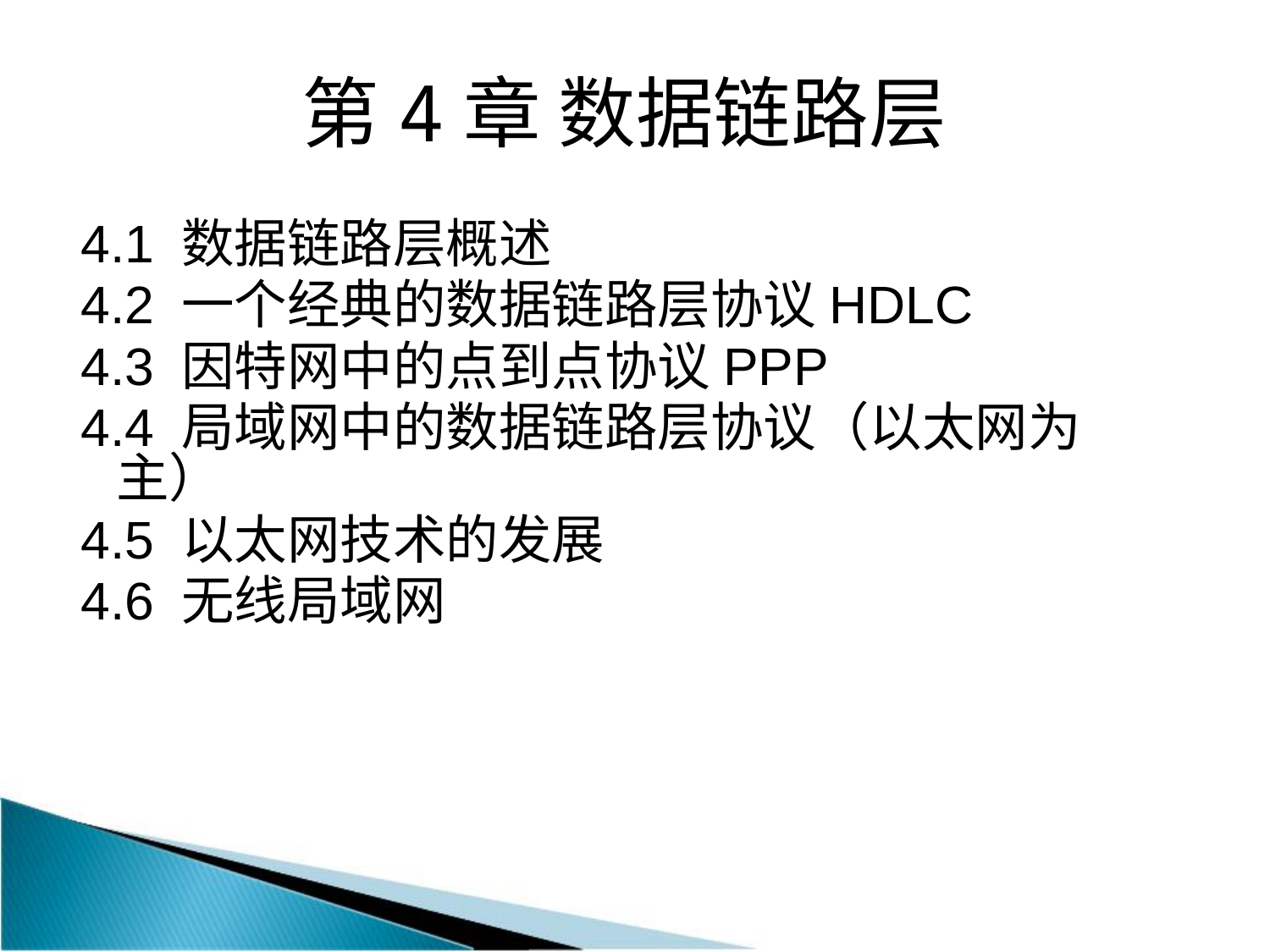

第4章 数据链路层
4.1 数据链路层概述
4.2 一个经典的数据链路层协议HDLC
4.3 因特网中的点到点协议PPP
4.4 局域网中的数据链路层协议（以太网为主）
4.5 以太网技术的发展
4.6 无线局域网